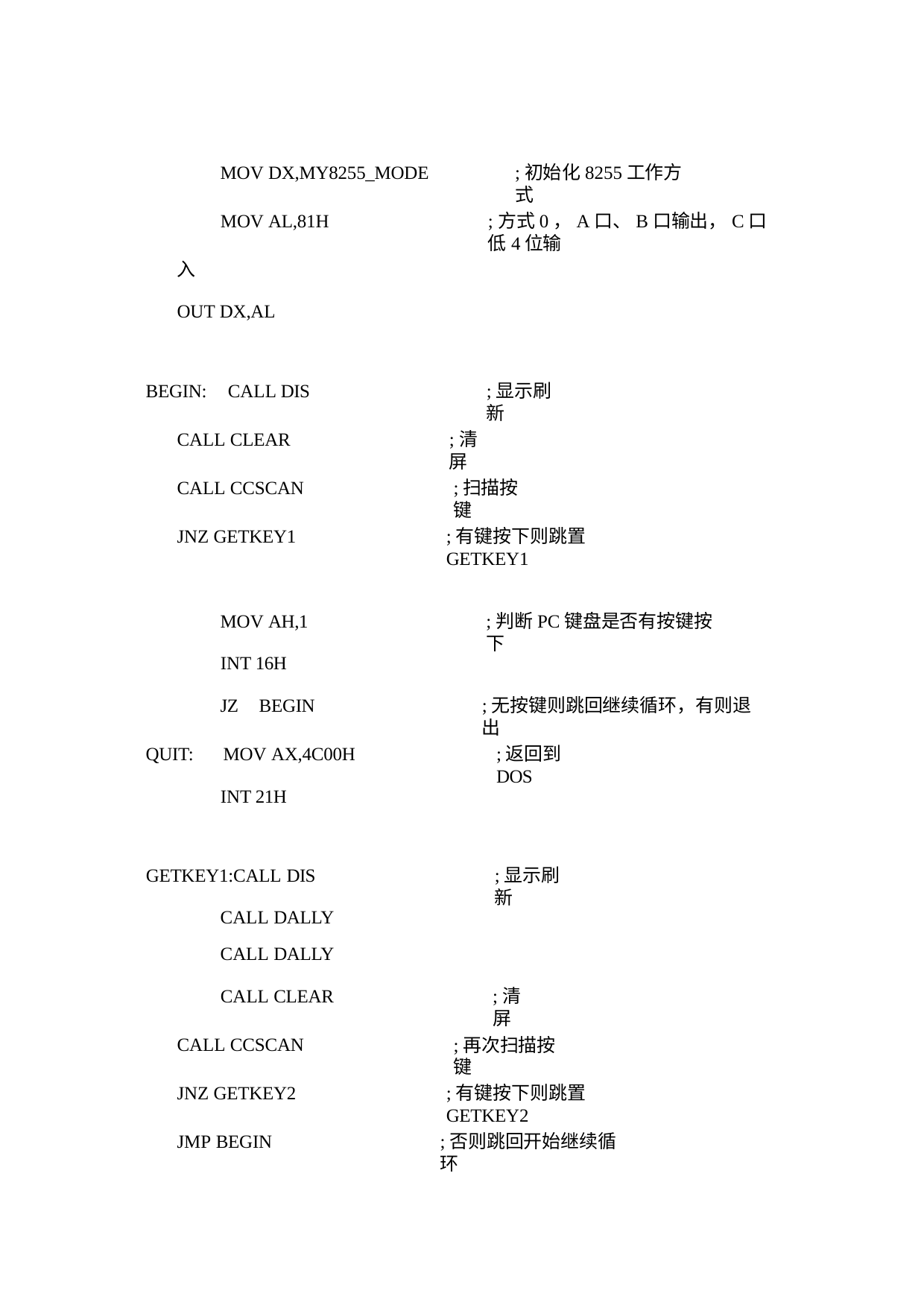

MOV DX,MY8255_MODE
;初始化8255工作方式
MOV AL,81H
;方式0，A口、B口输出，C口低4位输
入
OUT DX,AL
BEGIN:	CALL DIS
;显示刷新
CALL CLEAR
;清屏
CALL CCSCAN
;扫描按键
JNZ GETKEY1
;有键按下则跳置GETKEY1
MOV AH,1
;判断PC键盘是否有按键按下
INT 16H
JZ	BEGIN
;无按键则跳回继续循环，有则退出
QUIT:
MOV AX,4C00H
;返回到DOS
INT 21H
GETKEY1:CALL DIS
;显示刷新
CALL DALLY
CALL DALLY
CALL CLEAR
;清屏
CALL CCSCAN
;再次扫描按键
JNZ GETKEY2
;有键按下则跳置GETKEY2
JMP BEGIN
;否则跳回开始继续循环